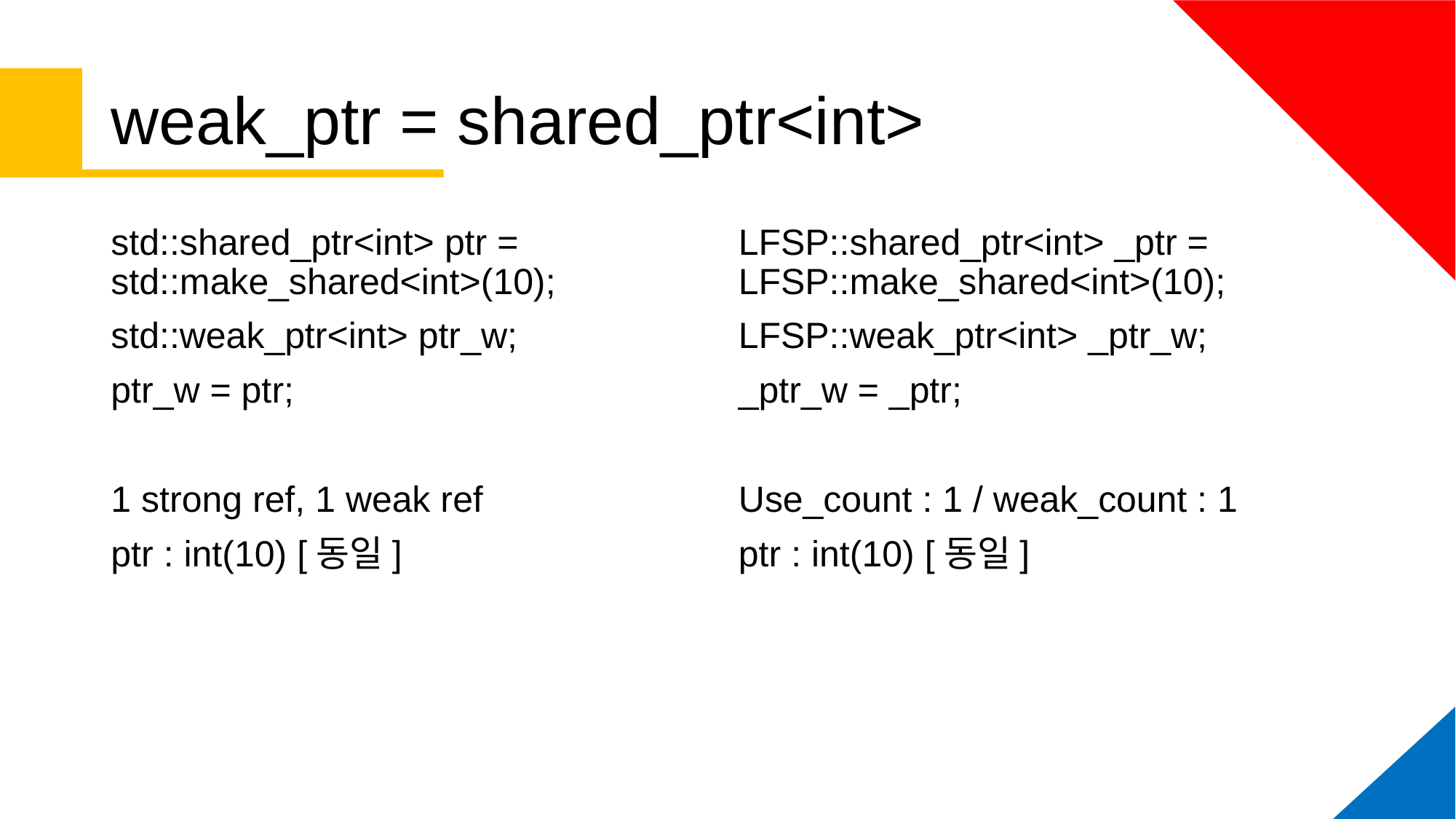

# weak_ptr = shared_ptr<int>

std::shared_ptr<int> ptr = std::make_shared<int>(10);
std::weak_ptr<int> ptr_w;
ptr_w = ptr;

1 strong ref, 1 weak ref
ptr : int(10) [동일]
LFSP::shared_ptr<int> _ptr = LFSP::make_shared<int>(10);
LFSP::weak_ptr<int> _ptr_w;
_ptr_w = _ptr;

Use_count : 1 / weak_count : 1
ptr : int(10) [동일]